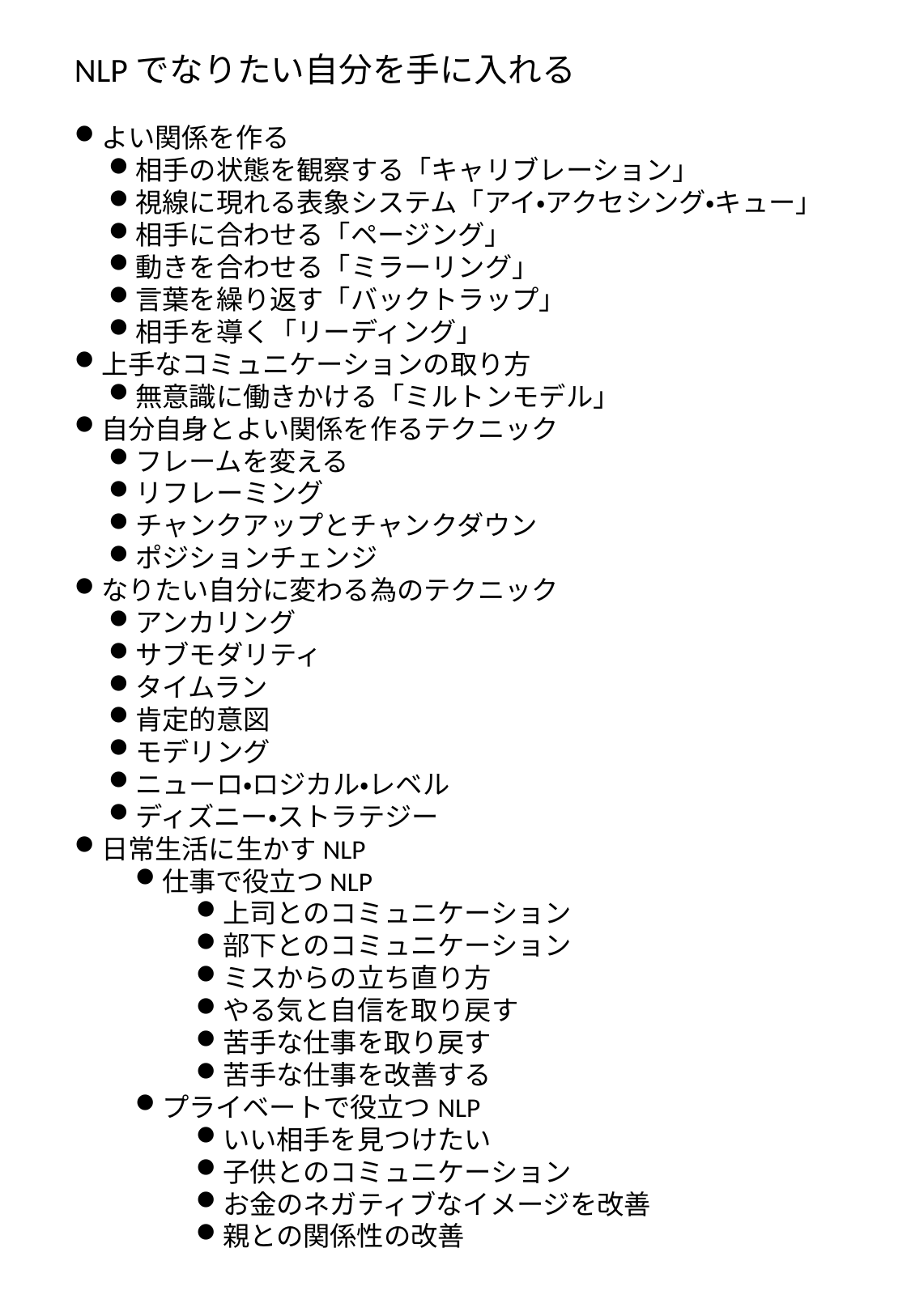

NLPでなりたい自分を手に入れる

よい関係を作る
相手の状態を観察する「キャリブレーション」
視線に現れる表象システム「アイ・アクセシング・キュー」
相手に合わせる「ページング」
動きを合わせる「ミラーリング」
言葉を繰り返す「バックトラップ」
相手を導く「リーディング」
上手なコミュニケーションの取り方
無意識に働きかける「ミルトンモデル」
自分自身とよい関係を作るテクニック
フレームを変える
リフレーミング
チャンクアップとチャンクダウン
ポジションチェンジ
なりたい自分に変わる為のテクニック
アンカリング
サブモダリティ
タイムラン
肯定的意図
モデリング
ニューロ・ロジカル・レベル
ディズニー・ストラテジー
日常生活に生かすNLP
仕事で役立つNLP
上司とのコミュニケーション
部下とのコミュニケーション
ミスからの立ち直り方
やる気と自信を取り戻す
苦手な仕事を取り戻す
苦手な仕事を改善する
プライベートで役立つNLP
いい相手を見つけたい
子供とのコミュニケーション
お金のネガティブなイメージを改善
親との関係性の改善